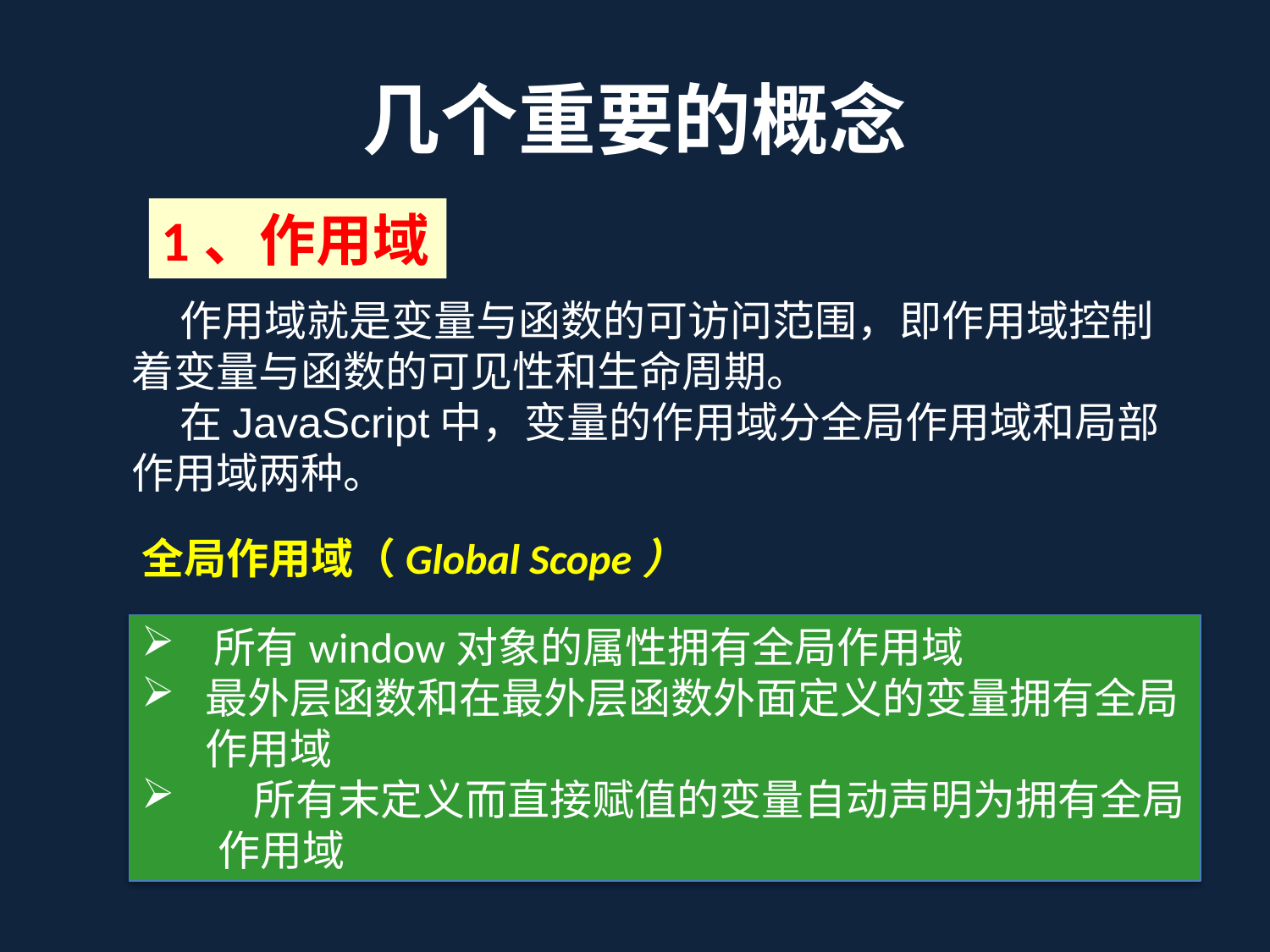

# 几个重要的概念
1、作用域
    作用域就是变量与函数的可访问范围，即作用域控制着变量与函数的可见性和生命周期。
    在JavaScript中，变量的作用域分全局作用域和局部作用域两种。
全局作用域（Global Scope）
   所有window对象的属性拥有全局作用域
最外层函数和在最外层函数外面定义的变量拥有全局作用域
    所有末定义而直接赋值的变量自动声明为拥有全局
       作用域